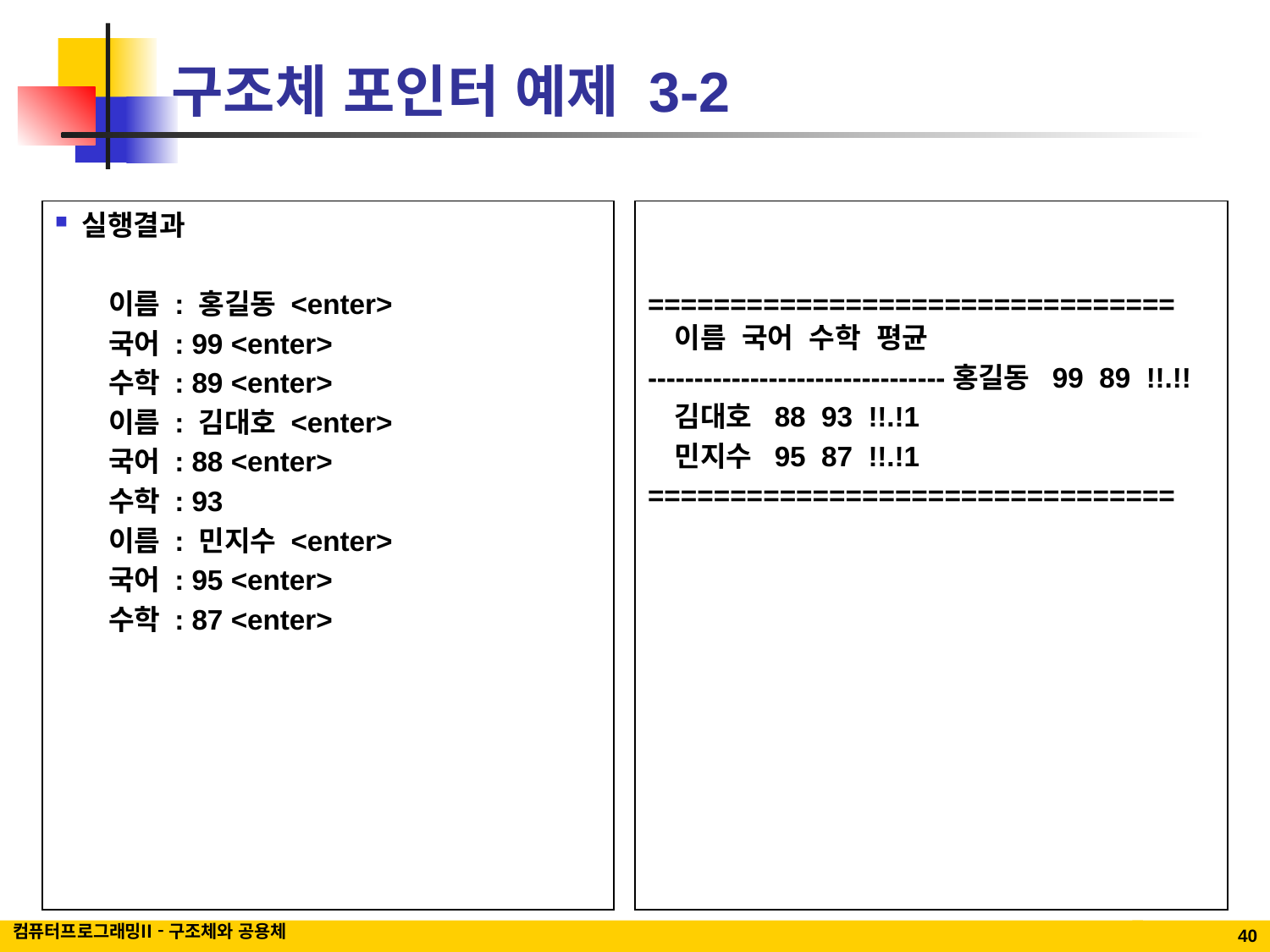

# 구조체 포인터 예제 3-2
실행결과

이름 : 홍길동 <enter>
국어 : 99 <enter>
수학 : 89 <enter>
이름 : 김대호 <enter>
국어 : 88 <enter>
수학 : 93
이름 : 민지수 <enter>
국어 : 95 <enter>
수학 : 87 <enter>

================================이름  국어  수학  평균
--------------------------------홍길동  99  89  !!.!!
	김대호  88  93  !!.!1
	민지수  95  87  !!.!1
================================

컴퓨터프로그래밍II - 구조체와 공용체
40